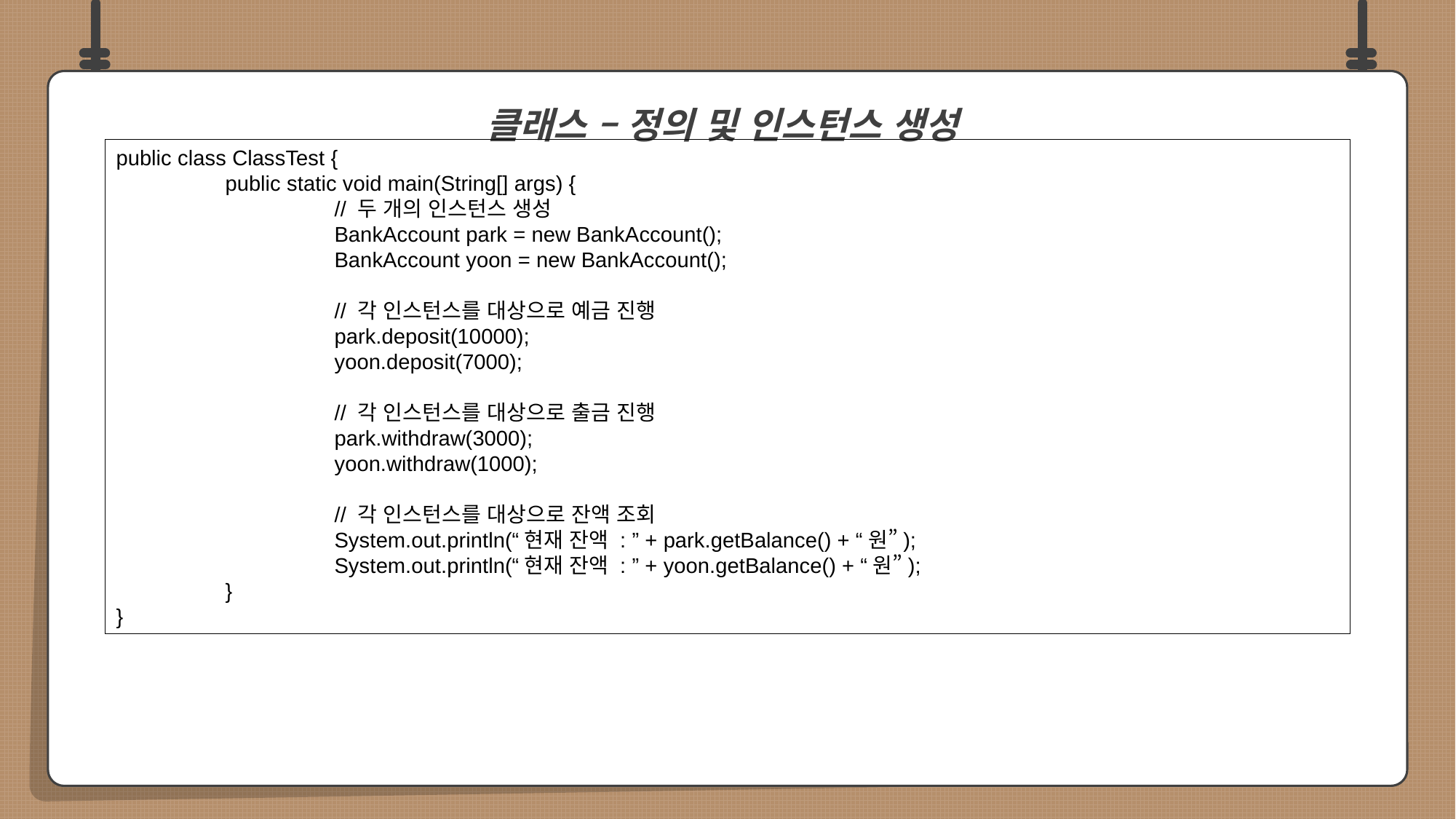

클래스 – 정의 및 인스턴스 생성

public class ClassTest {
	public static void main(String[] args) {
		// 두 개의 인스턴스 생성
		BankAccount park = new BankAccount();
		BankAccount yoon = new BankAccount();

		// 각 인스턴스를 대상으로 예금 진행
		park.deposit(10000);
		yoon.deposit(7000);

		// 각 인스턴스를 대상으로 출금 진행
		park.withdraw(3000);
		yoon.withdraw(1000);

		// 각 인스턴스를 대상으로 잔액 조회
		System.out.println(“현재 잔액 : ” + park.getBalance() + “원”);
		System.out.println(“현재 잔액 : ” + yoon.getBalance() + “원”);
	}
}